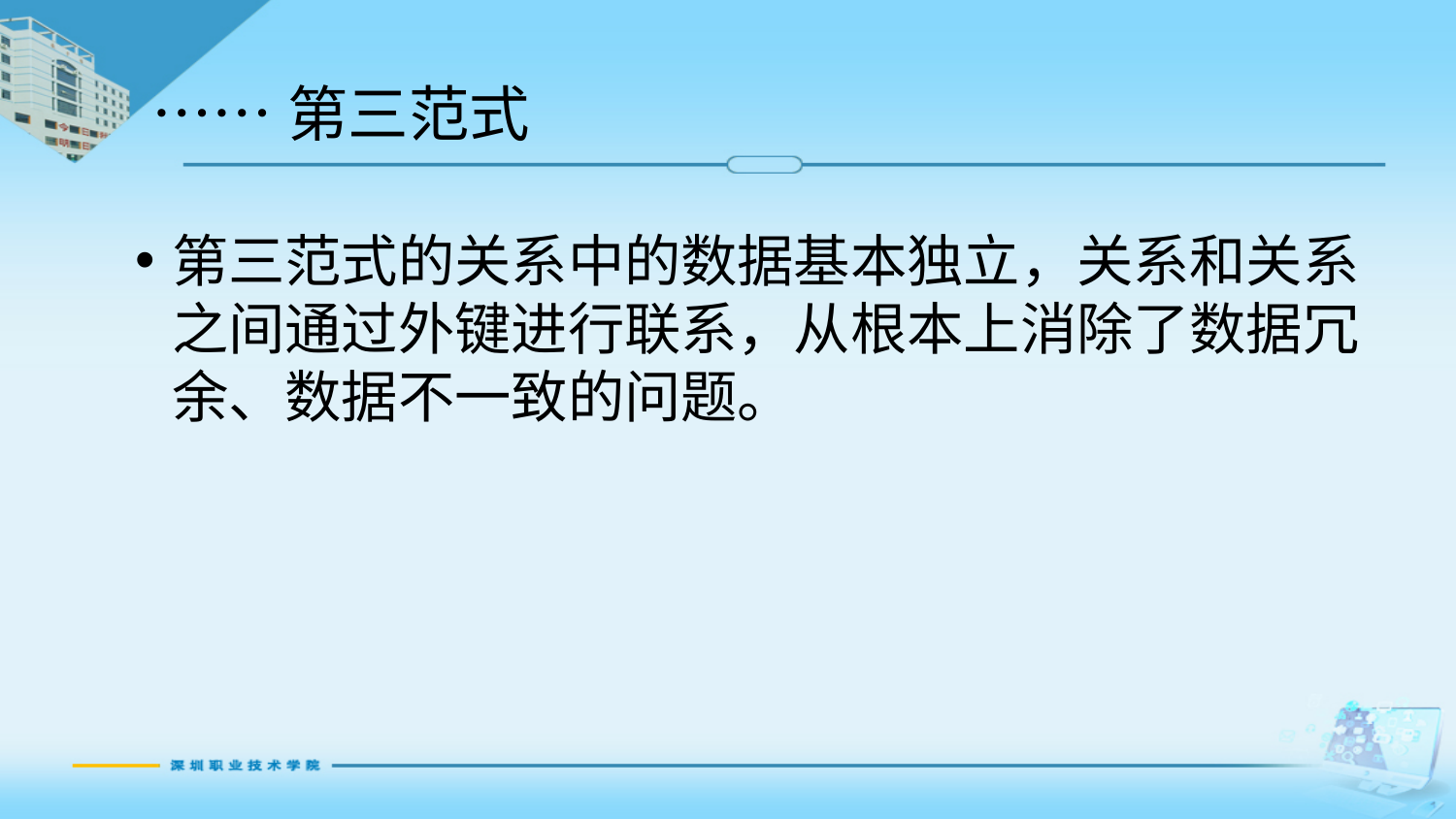

# ……第三范式
第三范式的关系中的数据基本独立，关系和关系之间通过外键进行联系，从根本上消除了数据冗余、数据不一致的问题。